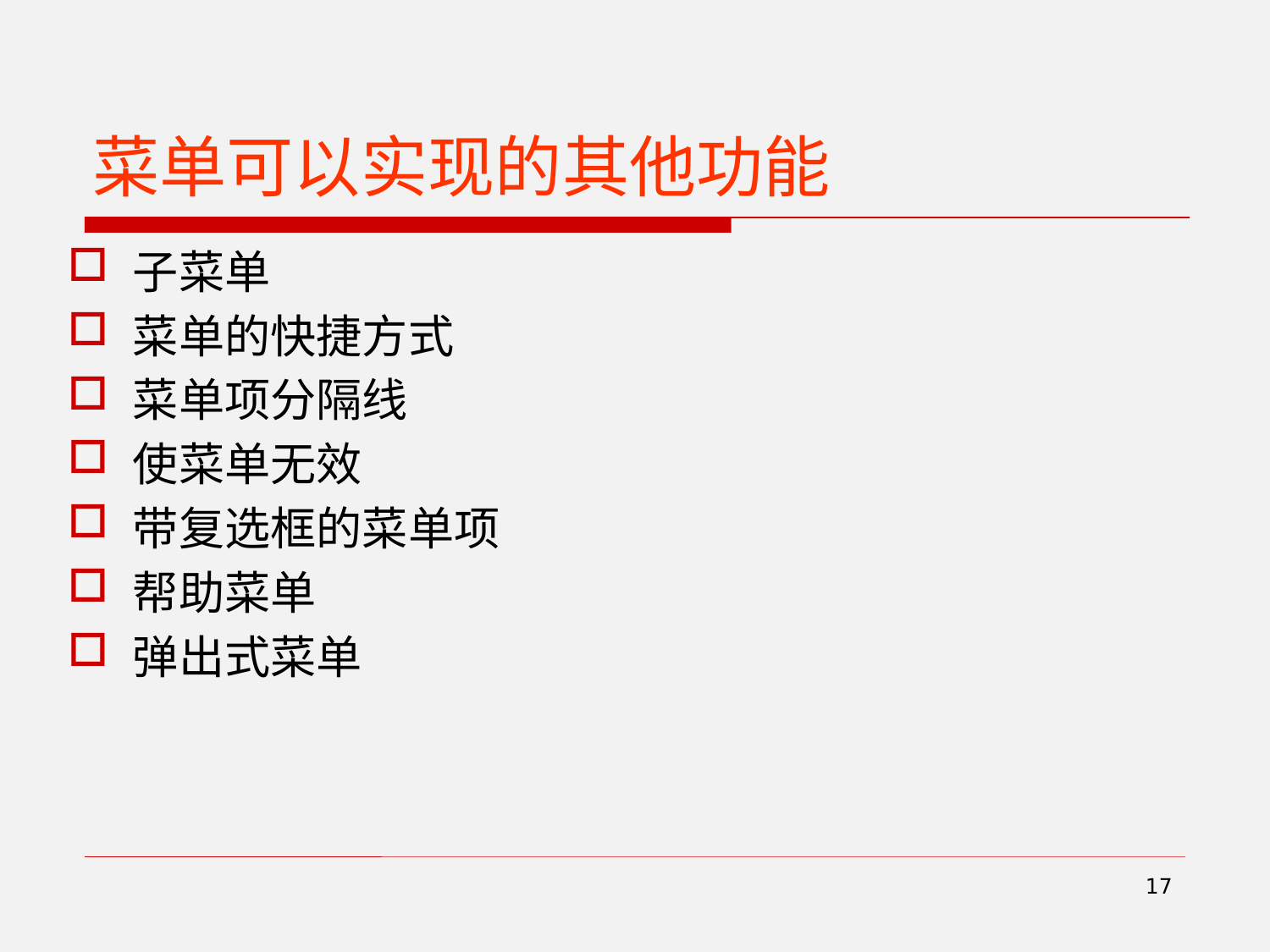

# 菜单可以实现的其他功能
子菜单
菜单的快捷方式
菜单项分隔线
使菜单无效
带复选框的菜单项
帮助菜单
弹出式菜单
17